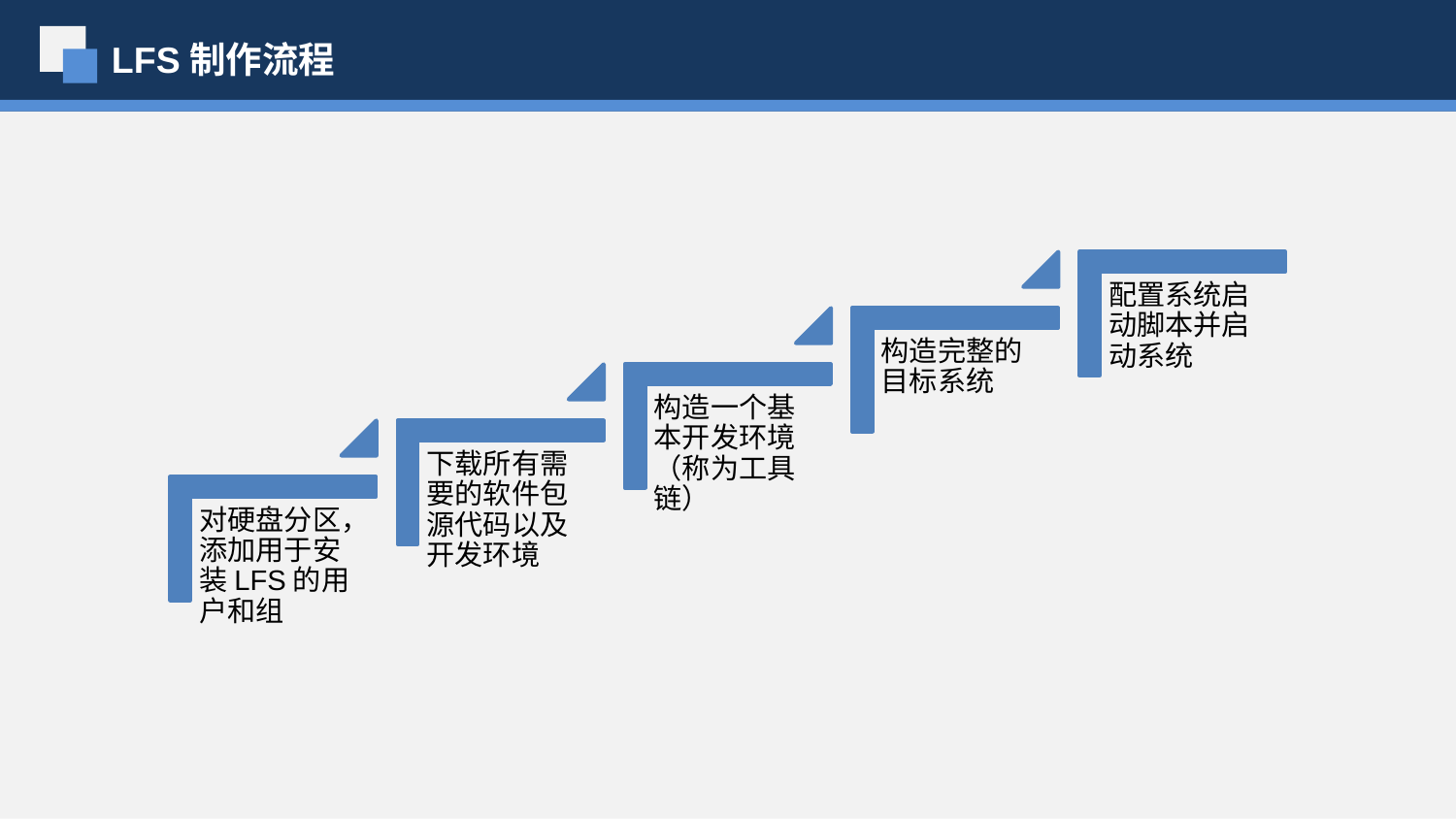

LFS制作流程

对硬盘分区，添加用于安装LFS的用户和组
下载所有需要的软件包源代码以及开发环境
构造一个基本开发环境（称为工具链）
构造完整的目标系统
配置系统启动脚本并启动系统